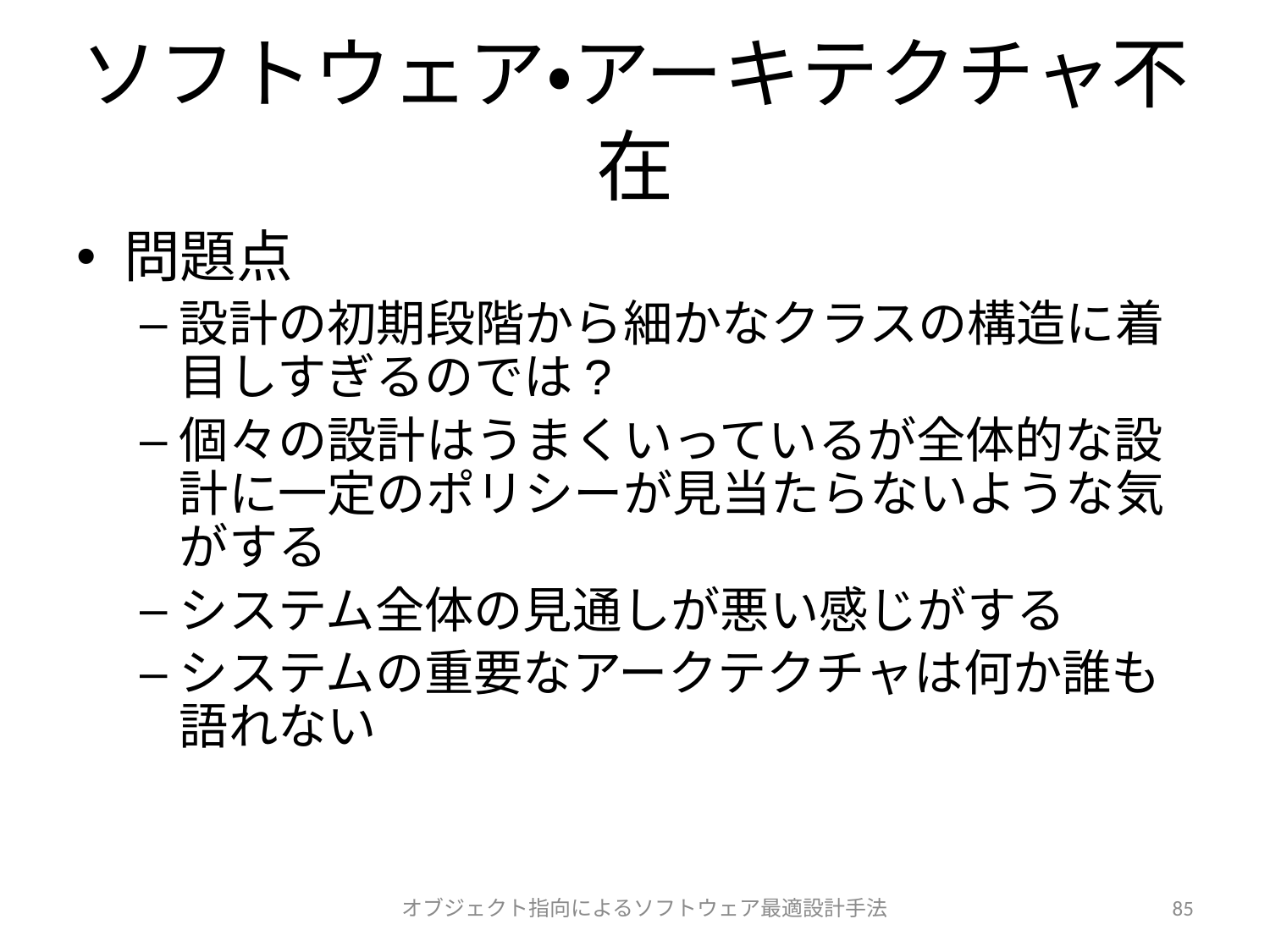

# ソフトウェア・アーキテクチャ不在
問題点
設計の初期段階から細かなクラスの構造に着目しすぎるのでは?
個々の設計はうまくいっているが全体的な設計に一定のポリシーが見当たらないような気がする
システム全体の見通しが悪い感じがする
システムの重要なアークテクチャは何か誰も語れない
オブジェクト指向によるソフトウェア最適設計手法
85